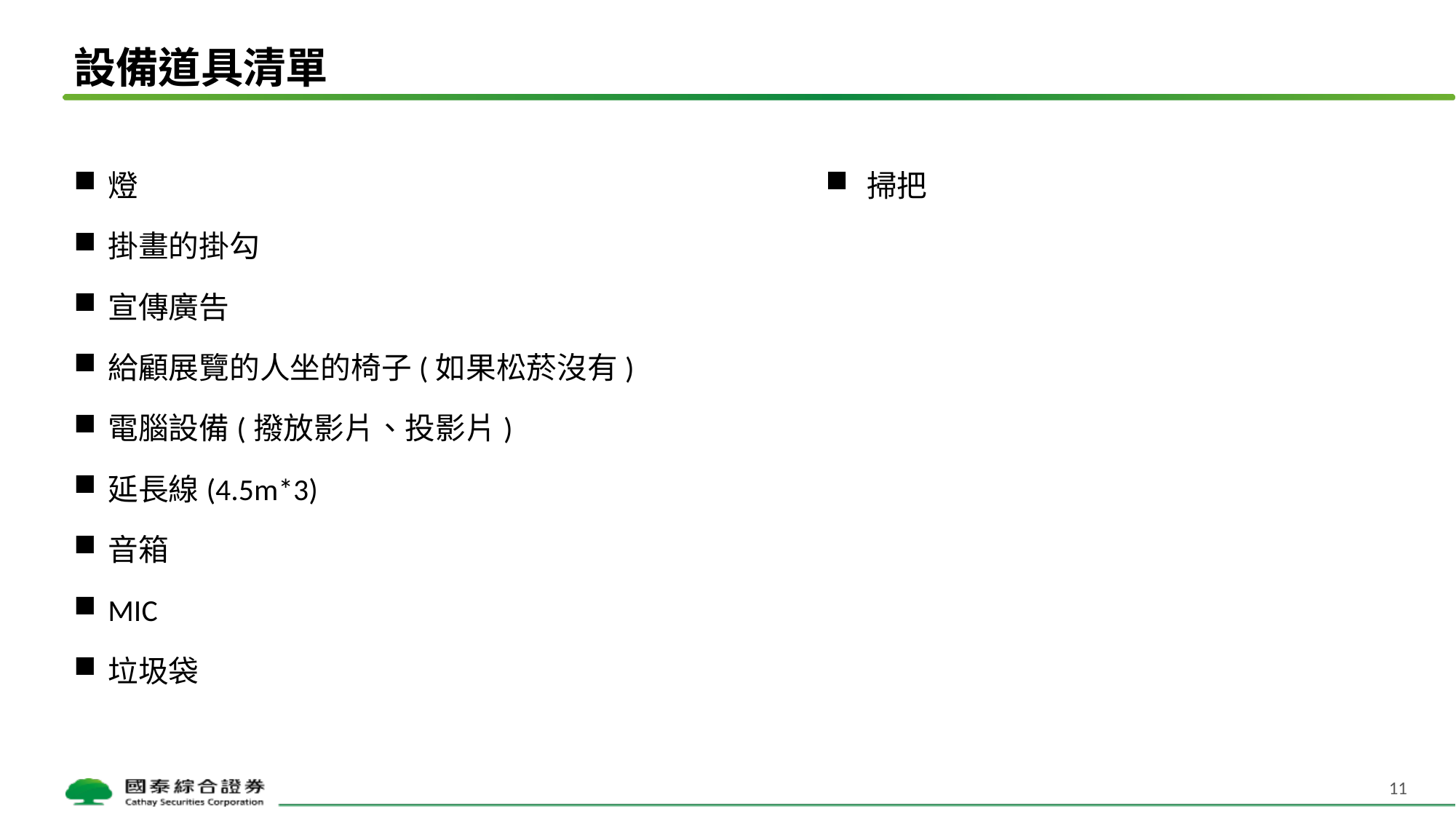

# 設備道具清單
燈
掛畫的掛勾
宣傳廣告
給顧展覽的人坐的椅子(如果松菸沒有)
電腦設備(撥放影片、投影片)
延長線(4.5m*3)
音箱
MIC
垃圾袋
掃把

11